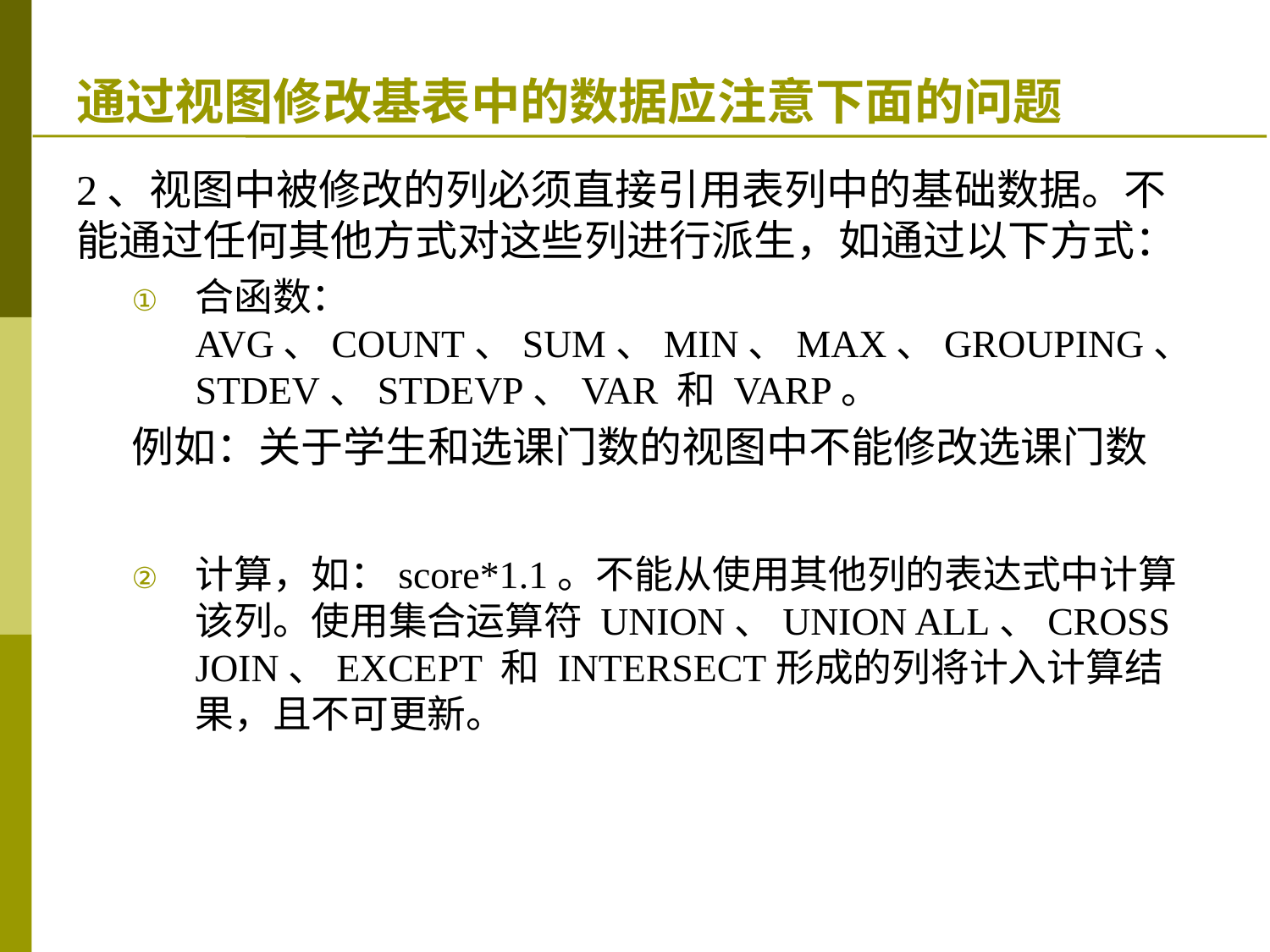

# 通过视图修改基表中的数据应注意下面的问题
2、视图中被修改的列必须直接引用表列中的基础数据。不能通过任何其他方式对这些列进行派生，如通过以下方式：
合函数：AVG、COUNT、SUM、MIN、MAX、GROUPING、STDEV、STDEVP、VAR 和 VARP。
例如：关于学生和选课门数的视图中不能修改选课门数

计算，如：score*1.1。不能从使用其他列的表达式中计算该列。使用集合运算符 UNION、UNION ALL、CROSS JOIN、EXCEPT 和 INTERSECT形成的列将计入计算结果，且不可更新。